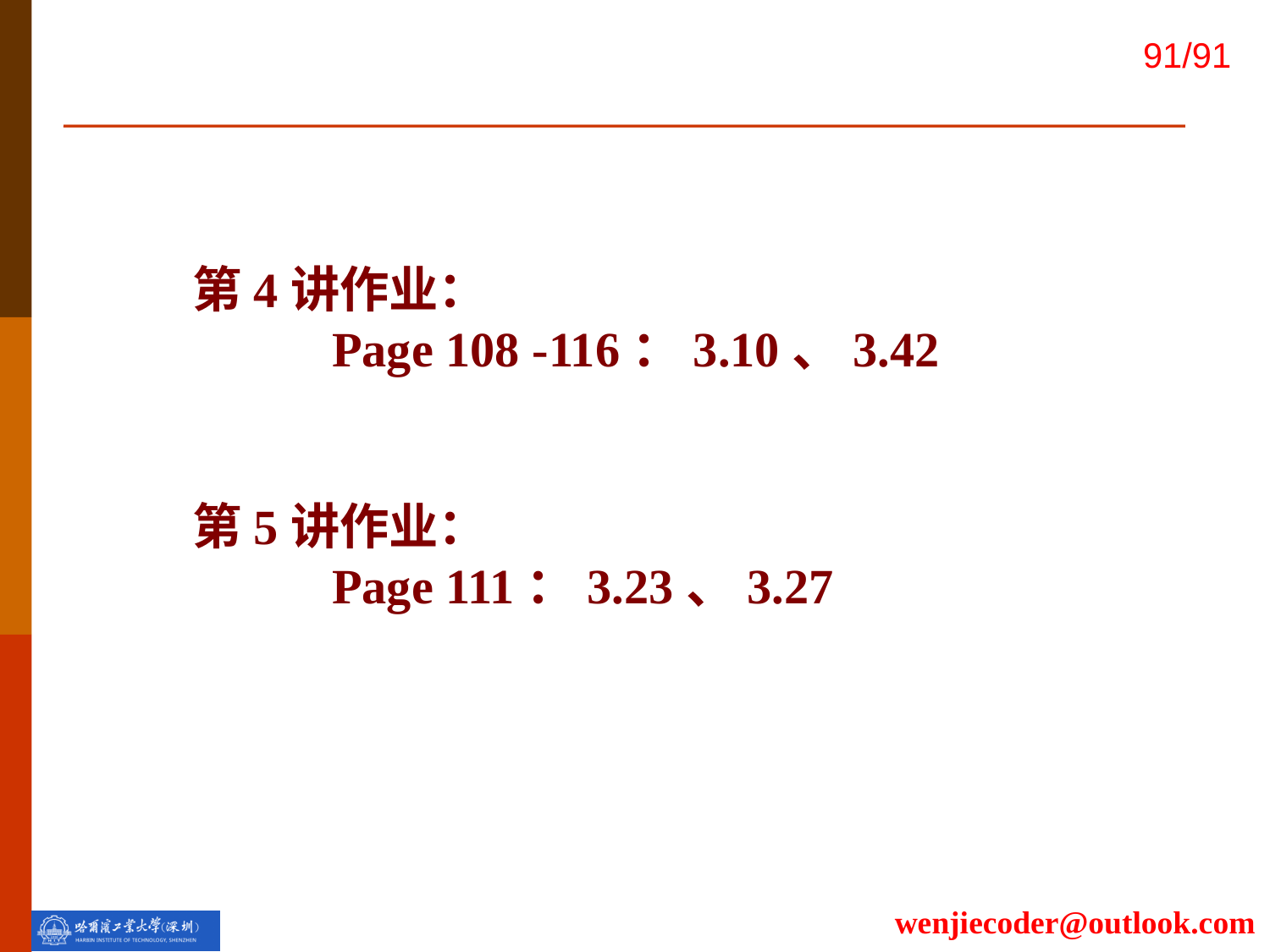

第4讲作业：
	 Page 108 -116：3.10、3.42

第5讲作业：
	 Page 111：3.23、3.27